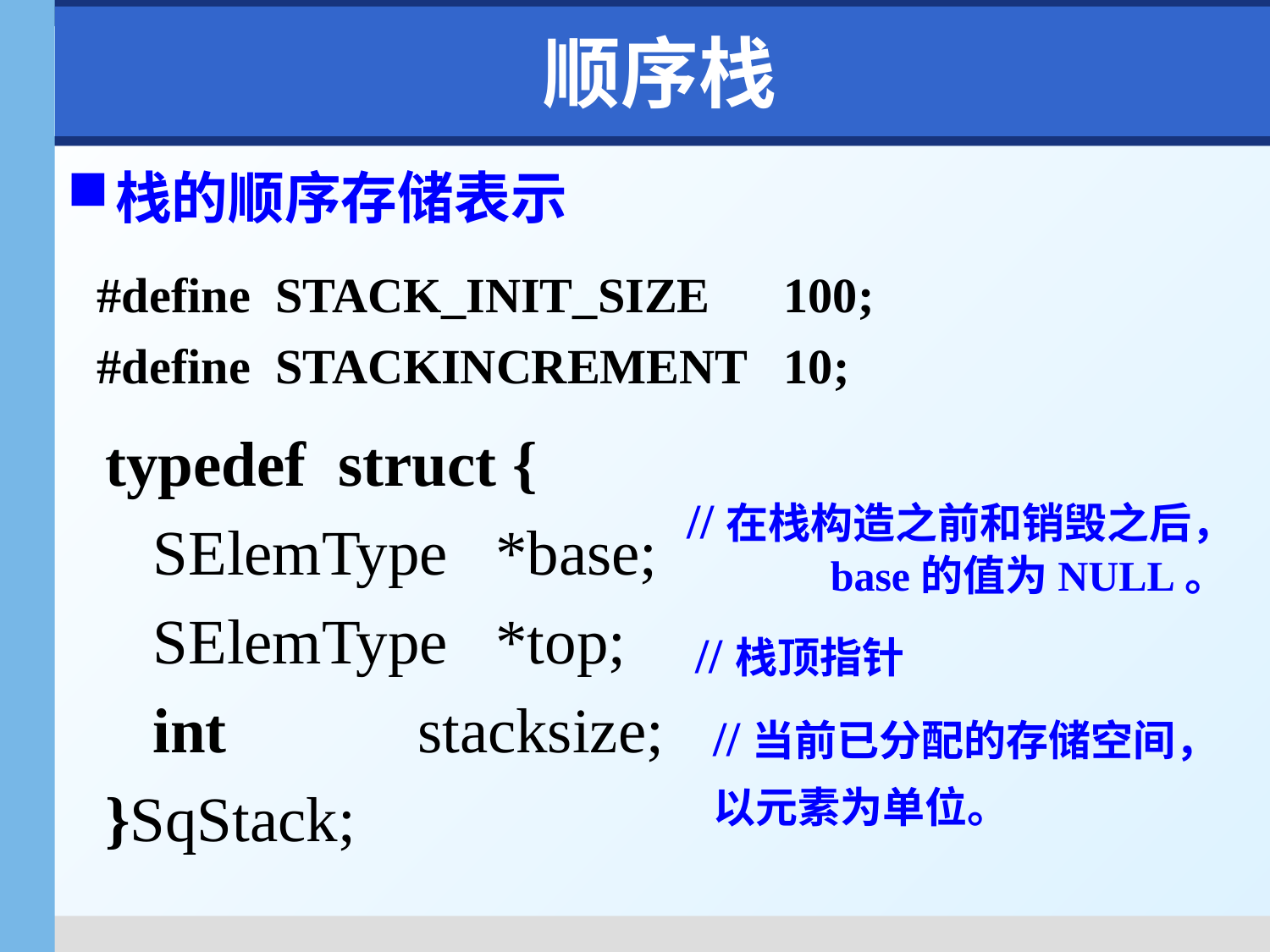

# 顺序栈
栈的顺序存储表示

#define  STACK_INIT_SIZE      100;
#define  STACKINCREMENT   10;
typedef  struct {
   SElemType   *base;
   SElemType   *top;
   int            stacksize;
}SqStack;
//在栈构造之前和销毁之后，                 base的值为NULL。
//栈顶指针
//当前已分配的存储空间，以元素为单位。